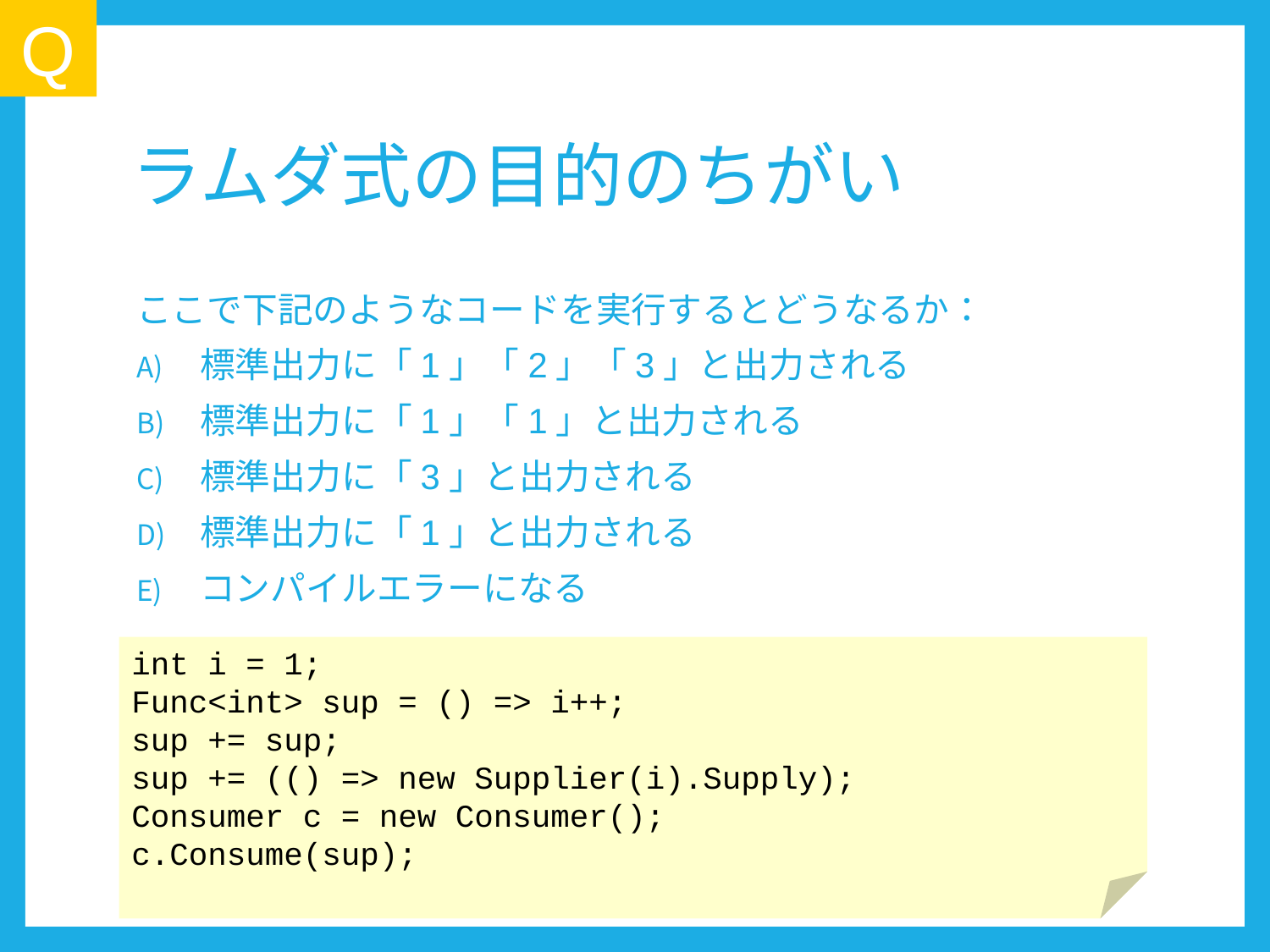

Q
# ラムダ式の目的のちがい
ここで下記のようなコードを実行するとどうなるか：
標準出力に「1」「2」「3」と出力される
標準出力に「1」「1」と出力される
標準出力に「3」と出力される
標準出力に「1」と出力される
コンパイルエラーになる
int i = 1;
Func<int> sup = () => i++;
sup += sup;
sup += (() => new Supplier(i).Supply);
Consumer c = new Consumer();
c.Consume(sup);